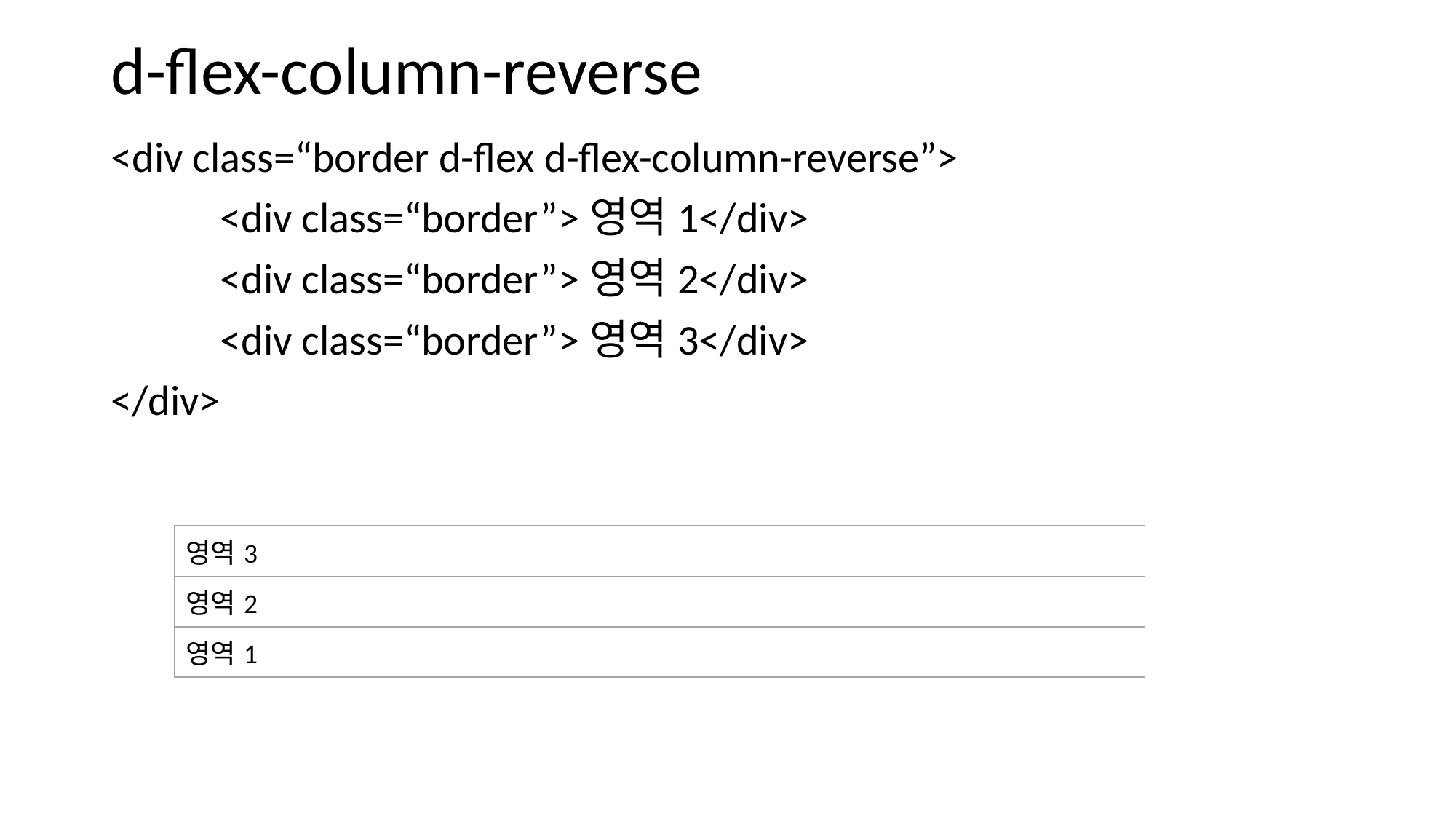

d-flex-column-reverse
<div class=“border d-flex d-flex-column-reverse”>
	<div class=“border”>영역1</div>
	<div class=“border”>영역2</div>
	<div class=“border”>영역3</div>
</div>

| 영역3 |
| --- |
| 영역2 |
| 영역1 |